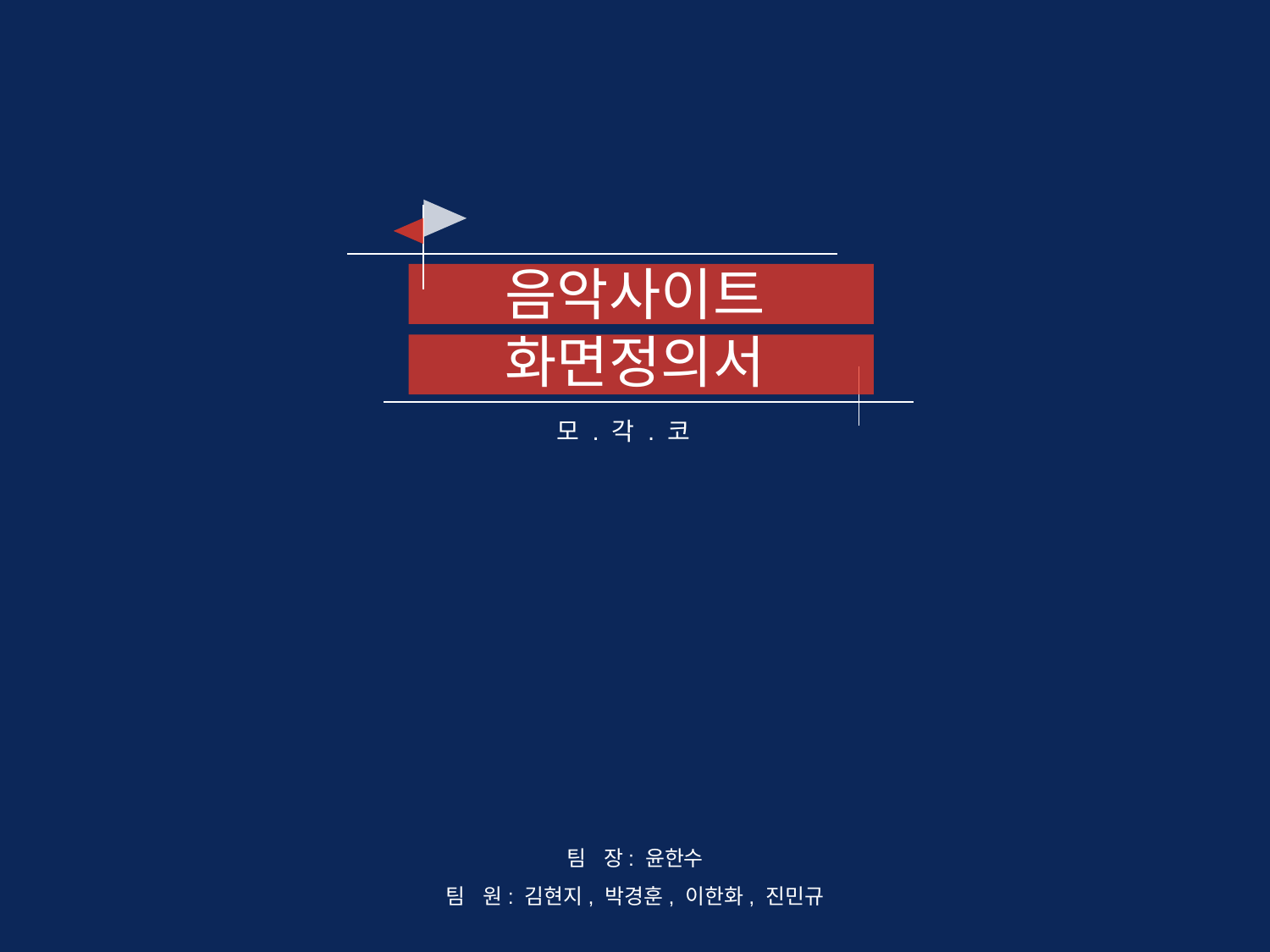

음악사이트
화면정의서

모 . 각 . 코
팀   장: 윤한수
팀   원: 김현지, 박경훈, 이한화, 진민규